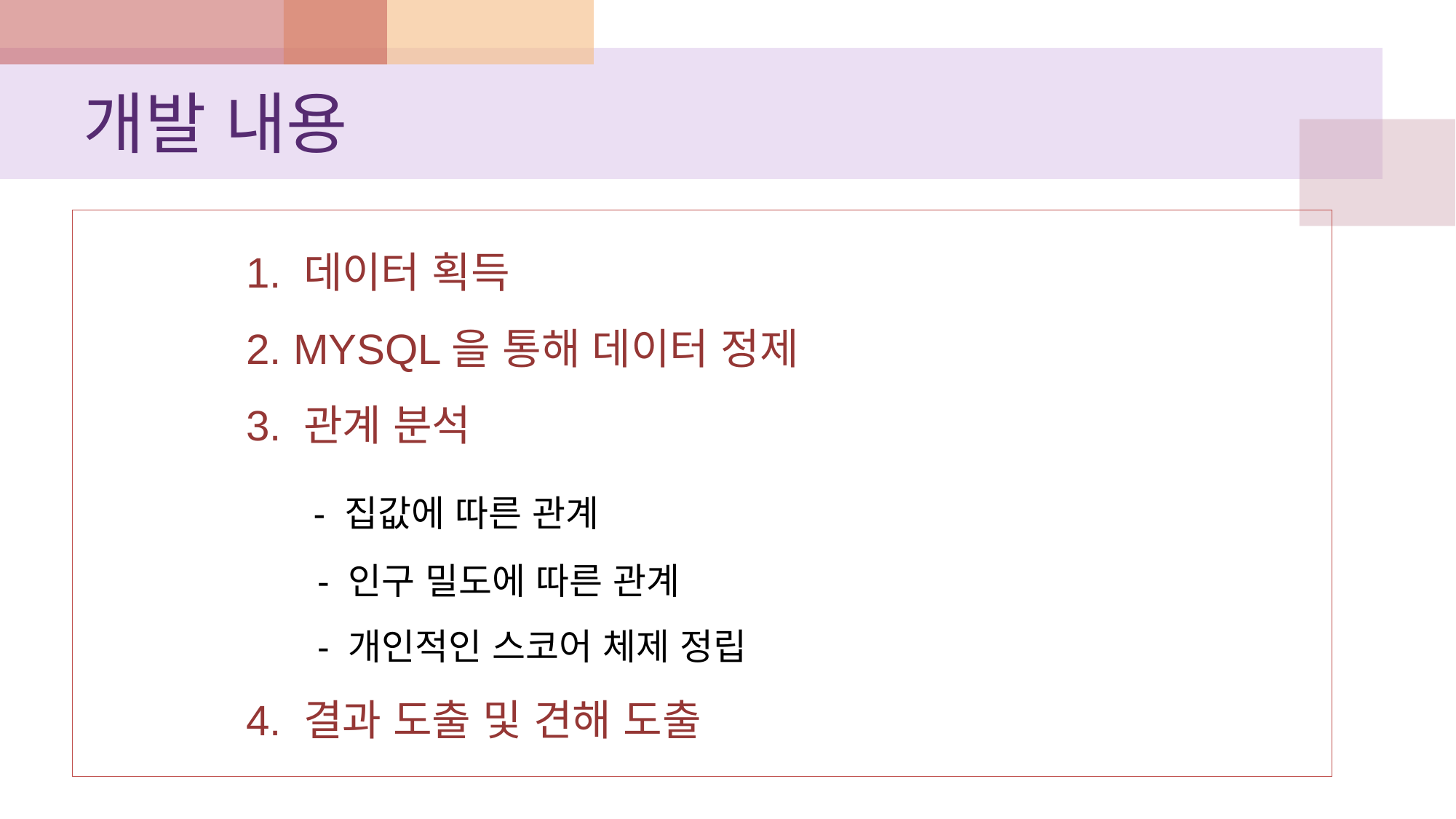

# 개발 내용

1. 데이터 획득
2. MYSQL을 통해 데이터 정제
3. 관계 분석
     - 집값에 따른 관계
       - 인구 밀도에 따른 관계
       - 개인적인 스코어 체제 정립
4. 결과 도출 및 견해 도출